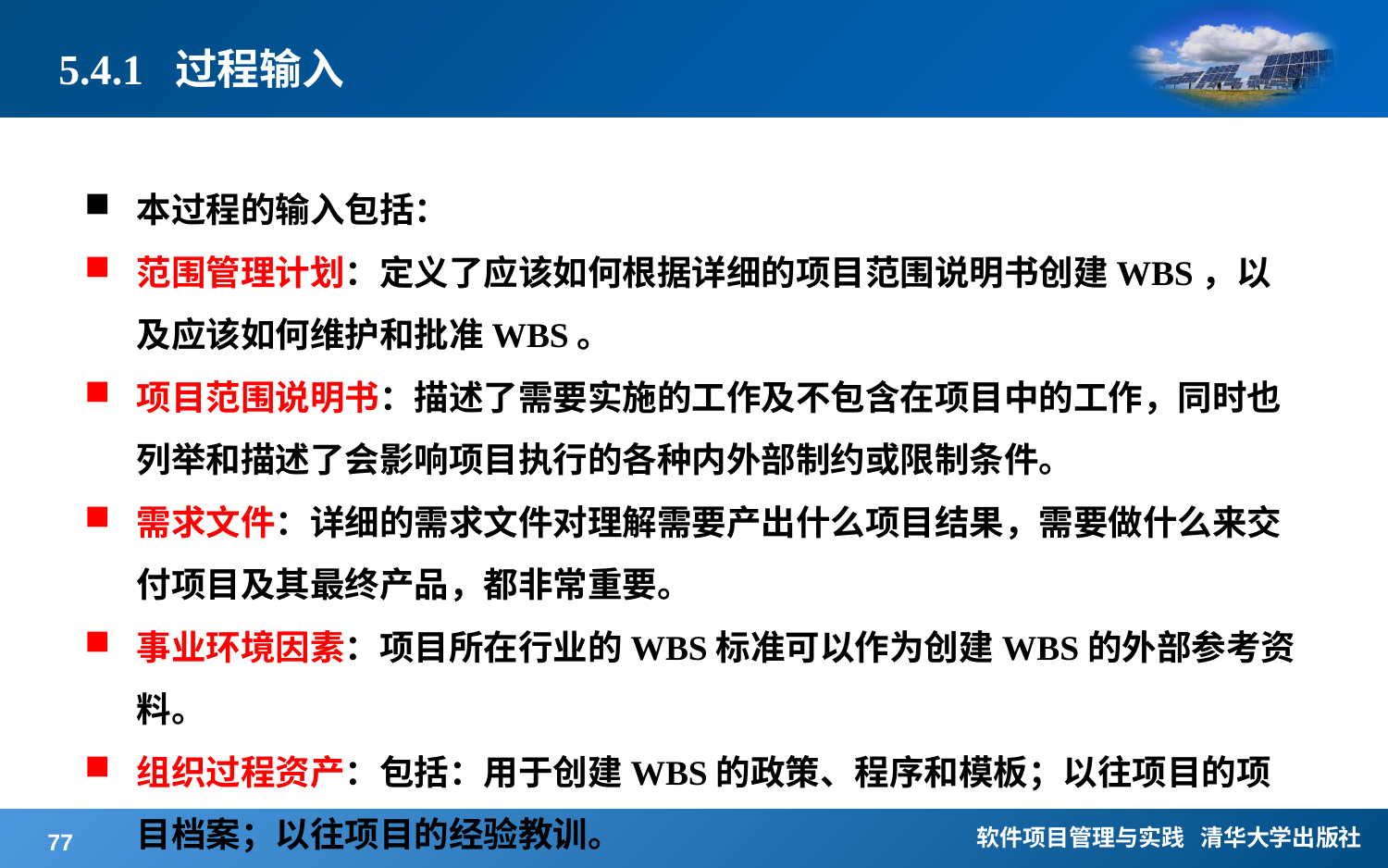

# 5.4.1  过程输入
本过程的输入包括：
范围管理计划：定义了应该如何根据详细的项目范围说明书创建WBS，以及应该如何维护和批准WBS。
项目范围说明书：描述了需要实施的工作及不包含在项目中的工作，同时也列举和描述了会影响项目执行的各种内外部制约或限制条件。
需求文件：详细的需求文件对理解需要产出什么项目结果，需要做什么来交付项目及其最终产品，都非常重要。
事业环境因素：项目所在行业的WBS标准可以作为创建WBS的外部参考资料。
组织过程资产：包括：用于创建WBS的政策、程序和模板；以往项目的项目档案；以往项目的经验教训。